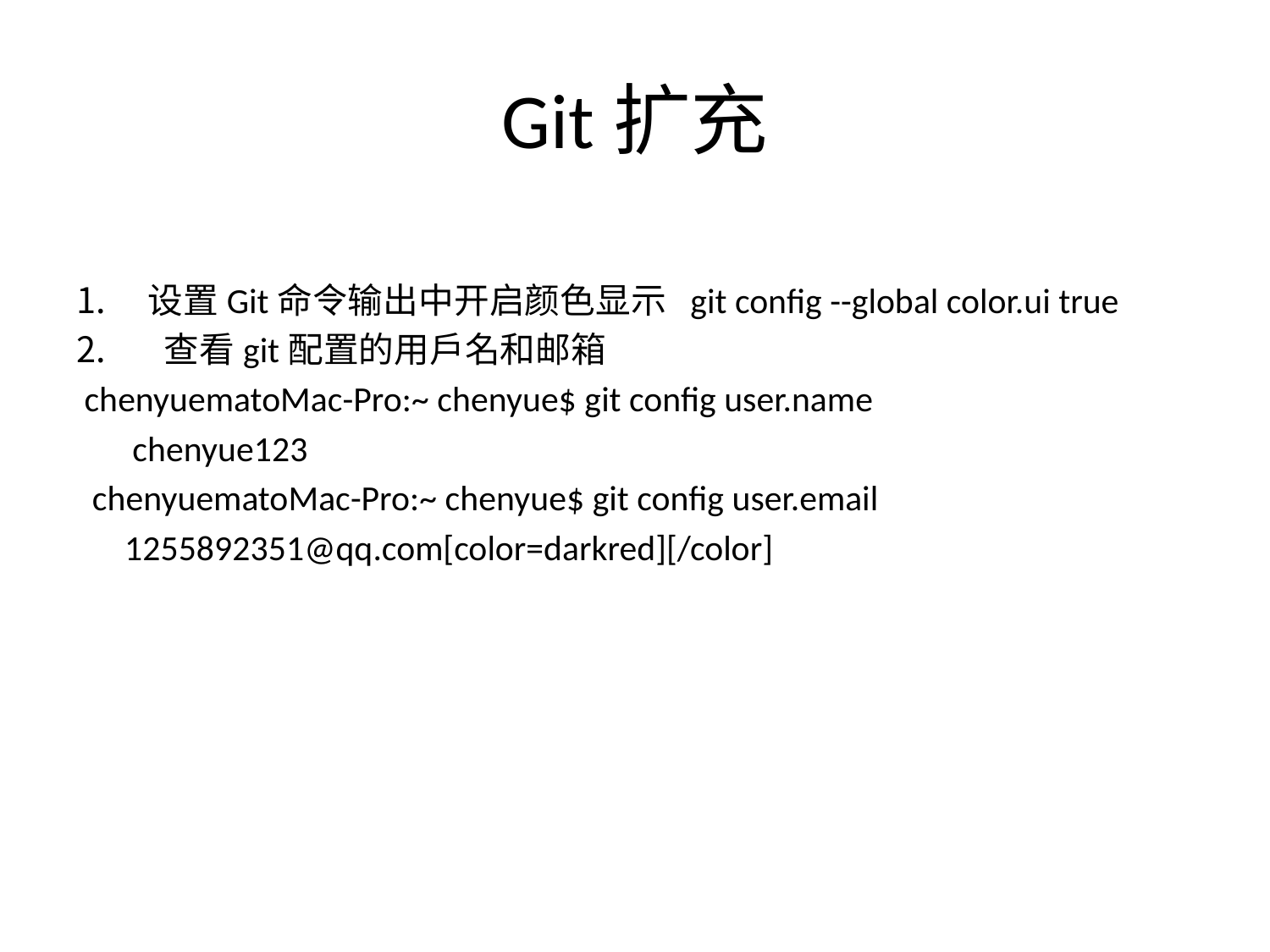

# Git扩充

设置Git命令输出中开启颜色显示  git config --global color.ui true
 查看git配置的用户名和邮箱
 chenyuematoMac-Pro:~ chenyue$ git config user.name
       chenyue123
  chenyuematoMac-Pro:~ chenyue$ git config user.email
      1255892351@qq.com[color=darkred][/color]